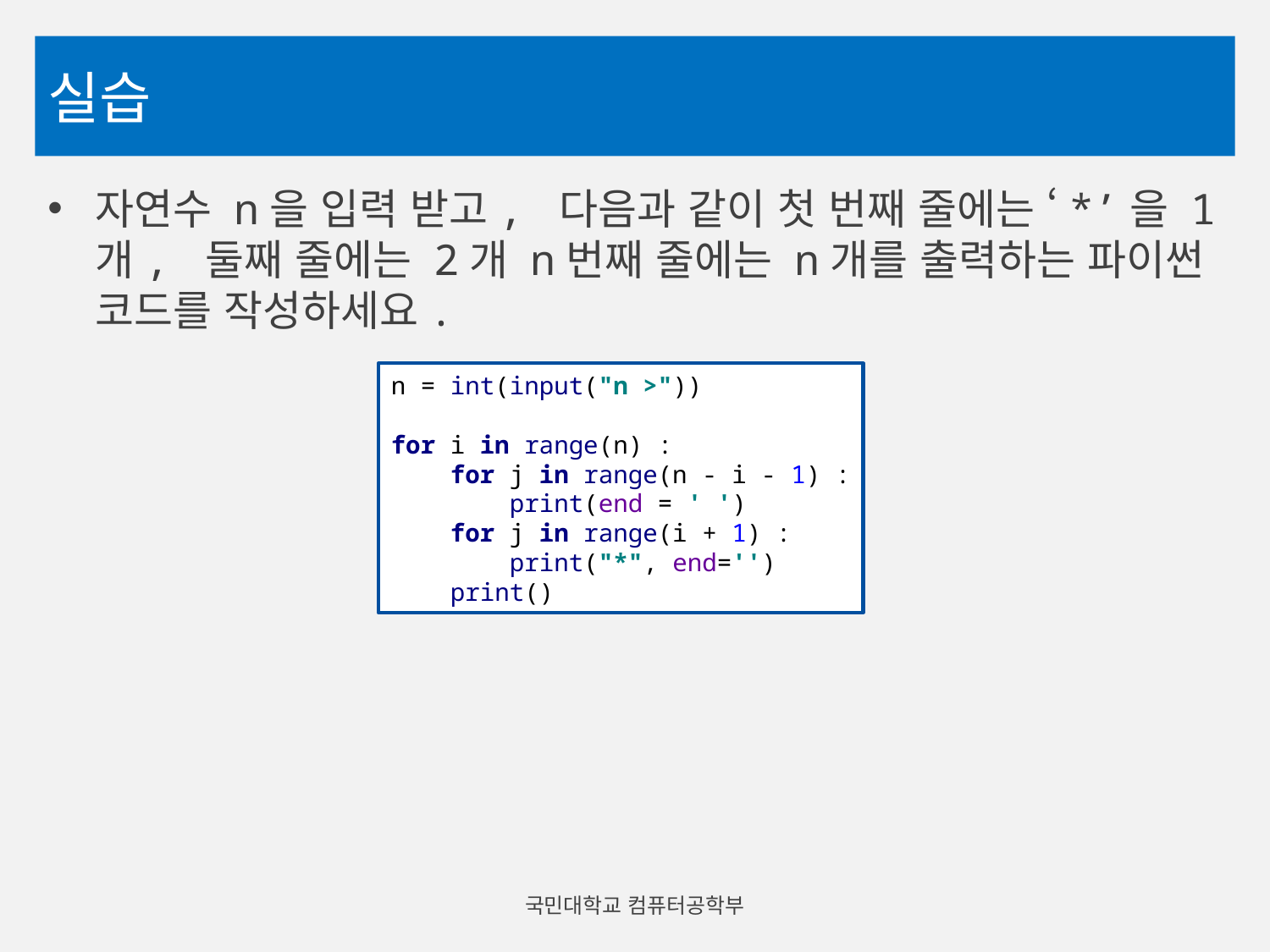

# 실습
자연수 n을 입력 받고, 다음과 같이 첫 번째 줄에는 ‘*’을 1개, 둘째 줄에는 2개 n번째 줄에는 n개를 출력하는 파이썬 코드를 작성하세요.
n = int(input("n >"))
for i in range(n) :
    for j in range(n - i - 1) :
        print(end = ' ')
    for j in range(i + 1) :
        print("*", end='')
    print()
국민대학교 컴퓨터공학부